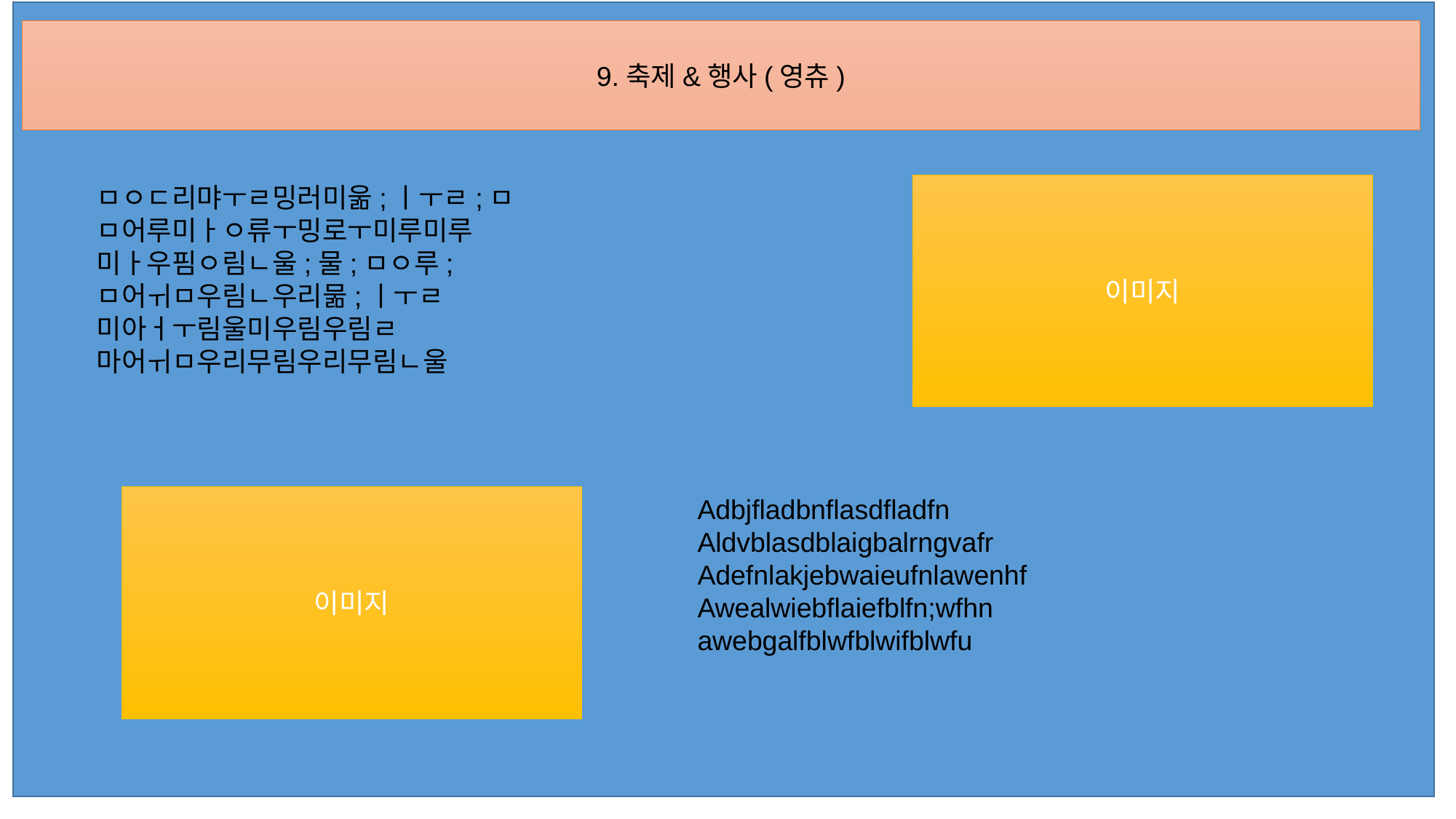

9.축제&행사(영츄)

ㅁㅇㄷ리먀ㅜㄹ밍러미욺;ㅣㅜㄹ;ㅁ
ㅁ어루미ㅏㅇ류ㅜ밍로ㅜ미루미루
미ㅏ우핌ㅇ림ㄴ울;물;ㅁㅇ루;
ㅁ어ㅟㅁ우림ㄴ우리묾;ㅣㅜㄹ
미아ㅓㅜ림울미우림우림ㄹ
마어ㅟㅁ우리무림우리무림ㄴ울
이미지
이미지
Adbjfladbnflasdfladfn
Aldvblasdblaigbalrngvafr
Adefnlakjebwaieufnlawenhf
Awealwiebflaiefblfn;wfhn
awebgalfblwfblwifblwfu